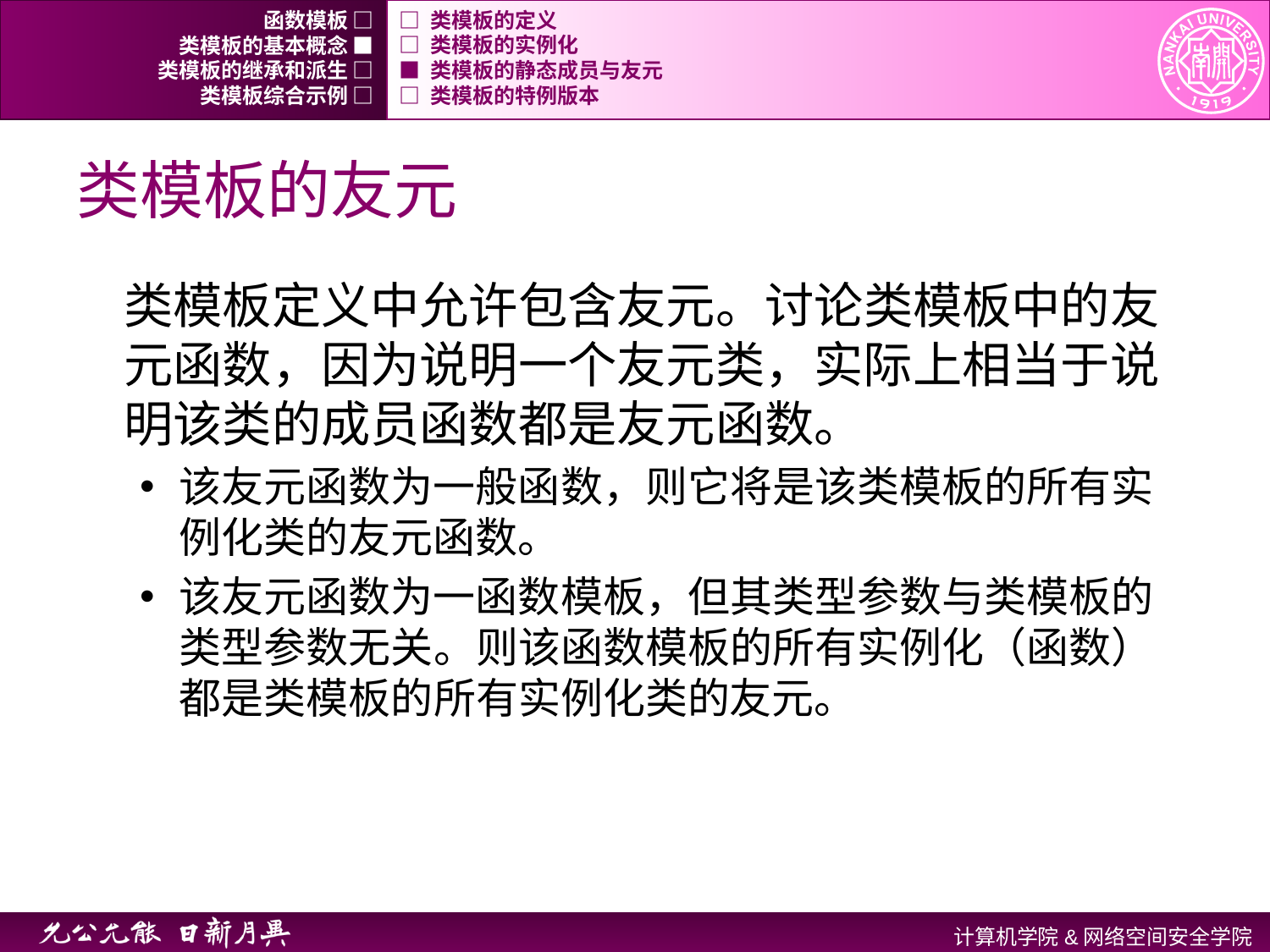

函数模板 □
□ 类模板的定义
类模板的基本概念 ■
□ 类模板的实例化
类模板的继承和派生 □
■ 类模板的静态成员与友元
类模板综合示例 □
□ 类模板的特例版本
# 类模板的友元
类模板定义中允许包含友元。讨论类模板中的友元函数，因为说明一个友元类，实际上相当于说明该类的成员函数都是友元函数。
该友元函数为一般函数，则它将是该类模板的所有实例化类的友元函数。
该友元函数为一函数模板，但其类型参数与类模板的类型参数无关。则该函数模板的所有实例化（函数）都是类模板的所有实例化类的友元。